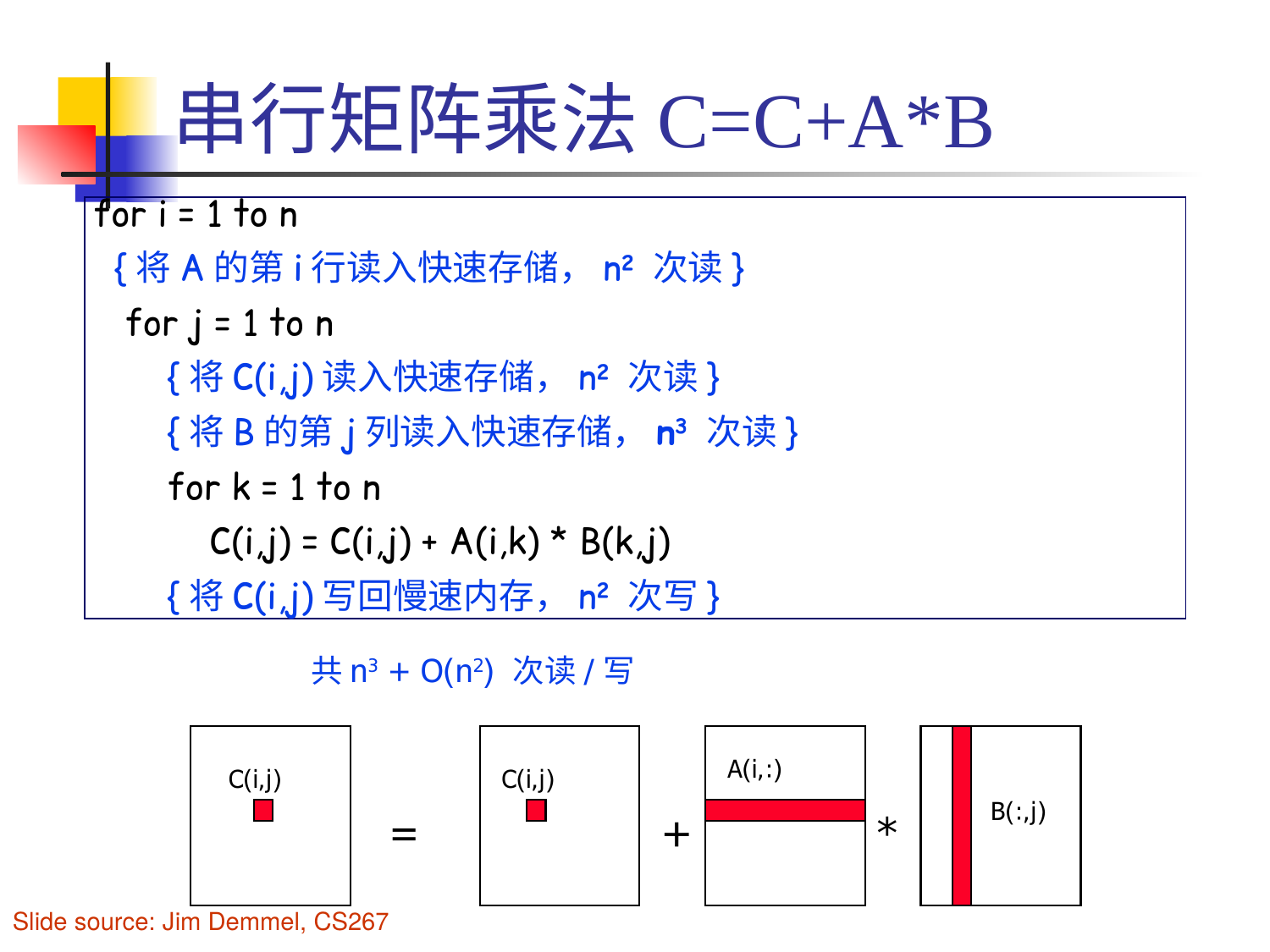

# 串行矩阵乘法C=C+A*B
for i = 1 to n
  {将A的第i行读入快速存储，n2 次读}
   for j = 1 to n
       {将C(i,j)读入快速存储，n2 次读}
       {将B的第j列读入快速存储，n3 次读}
       for k = 1 to n
           C(i,j) = C(i,j) + A(i,k) * B(k,j)
       {将C(i,j)写回慢速内存，n2 次写}
共n3 + O(n2) 次读/写

A(i,:)
C(i,j)
C(i,j)
B(:,j)

=

+

*
Slide source: Jim Demmel, CS267